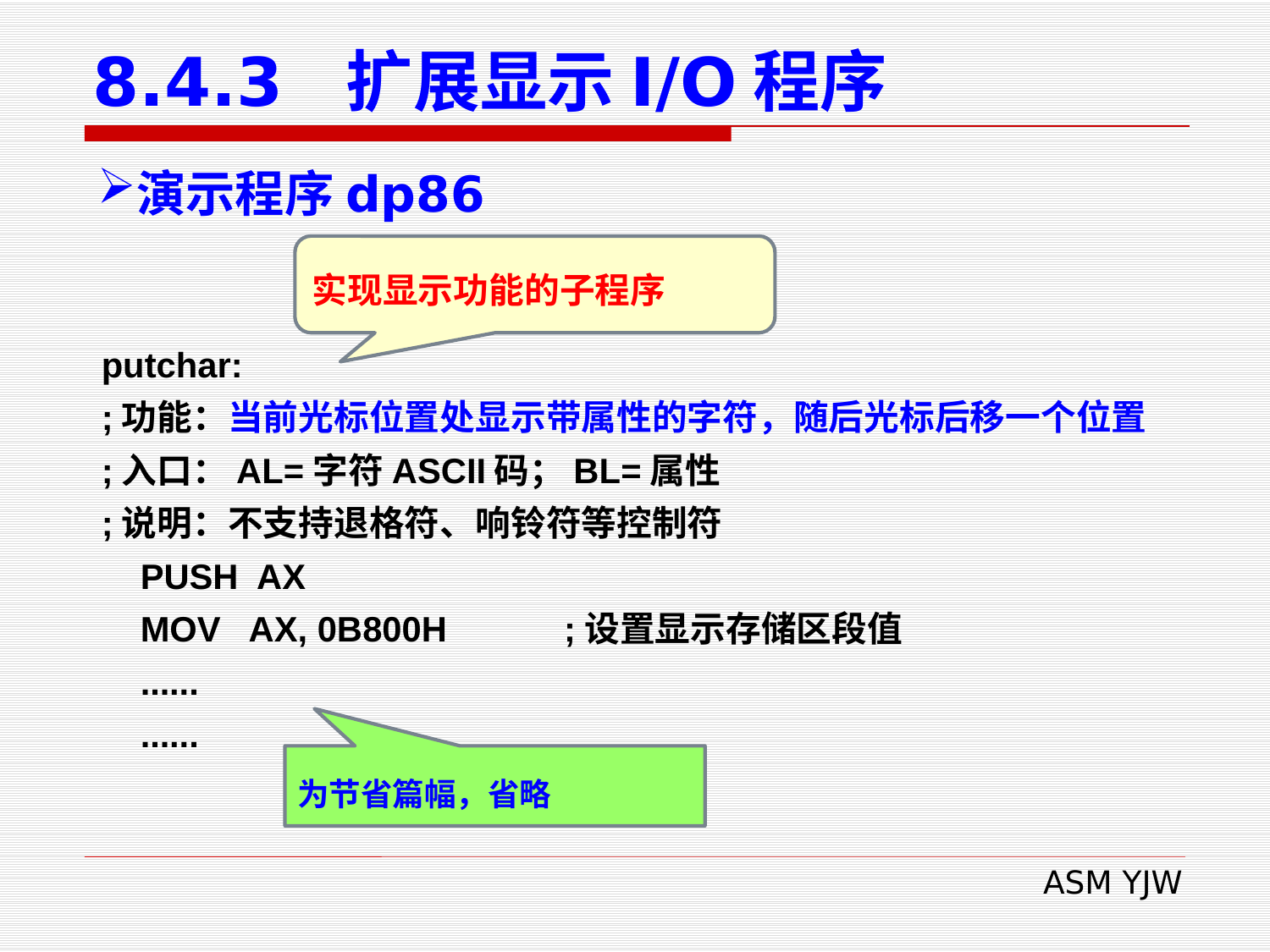

# 8.4.3  扩展显示I/O程序
演示程序dp86
实现显示功能的子程序
putchar:
;功能：当前光标位置处显示带属性的字符，随后光标后移一个位置
;入口：AL=字符ASCII码；BL=属性
;说明：不支持退格符、响铃符等控制符
    PUSH  AX
    MOV   AX, 0B800H            ;设置显示存储区段值
    ......
    ......
为节省篇幅，省略